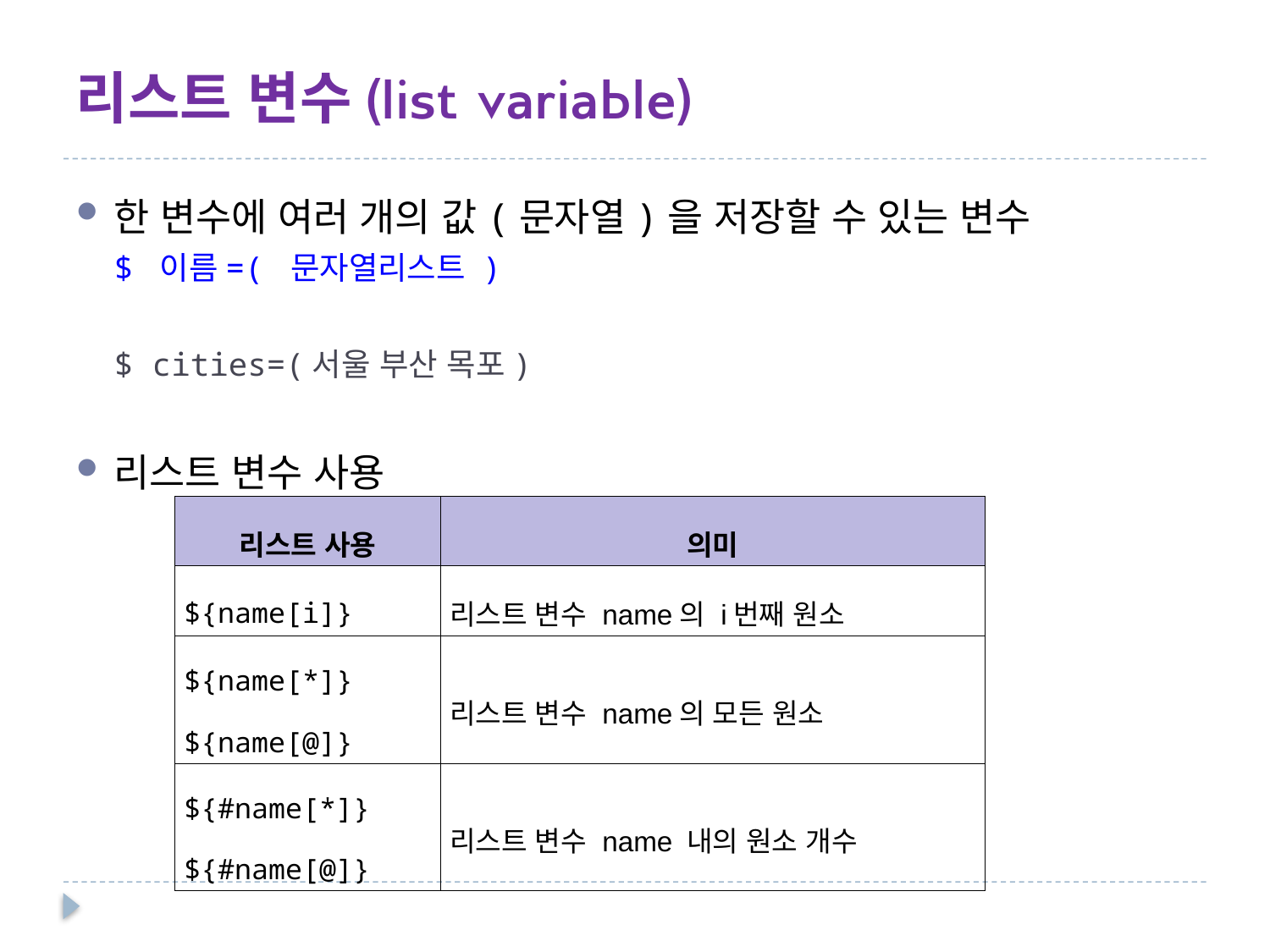

# 리스트 변수(list variable)
한 변수에 여러 개의 값(문자열)을 저장할 수 있는 변수
$ 이름=( 문자열리스트 )

$ cities=(서울 부산 목포)

리스트 변수 사용

| 리스트 사용 | 의미 |
| --- | --- |
| ${name[i]} | 리스트 변수 name의 i번째 원소 |
| ${name[\*]} ${name[@]} | 리스트 변수 name의 모든 원소 |
| ${#name[\*]} ${#name[@]} | 리스트 변수 name 내의 원소 개수 |